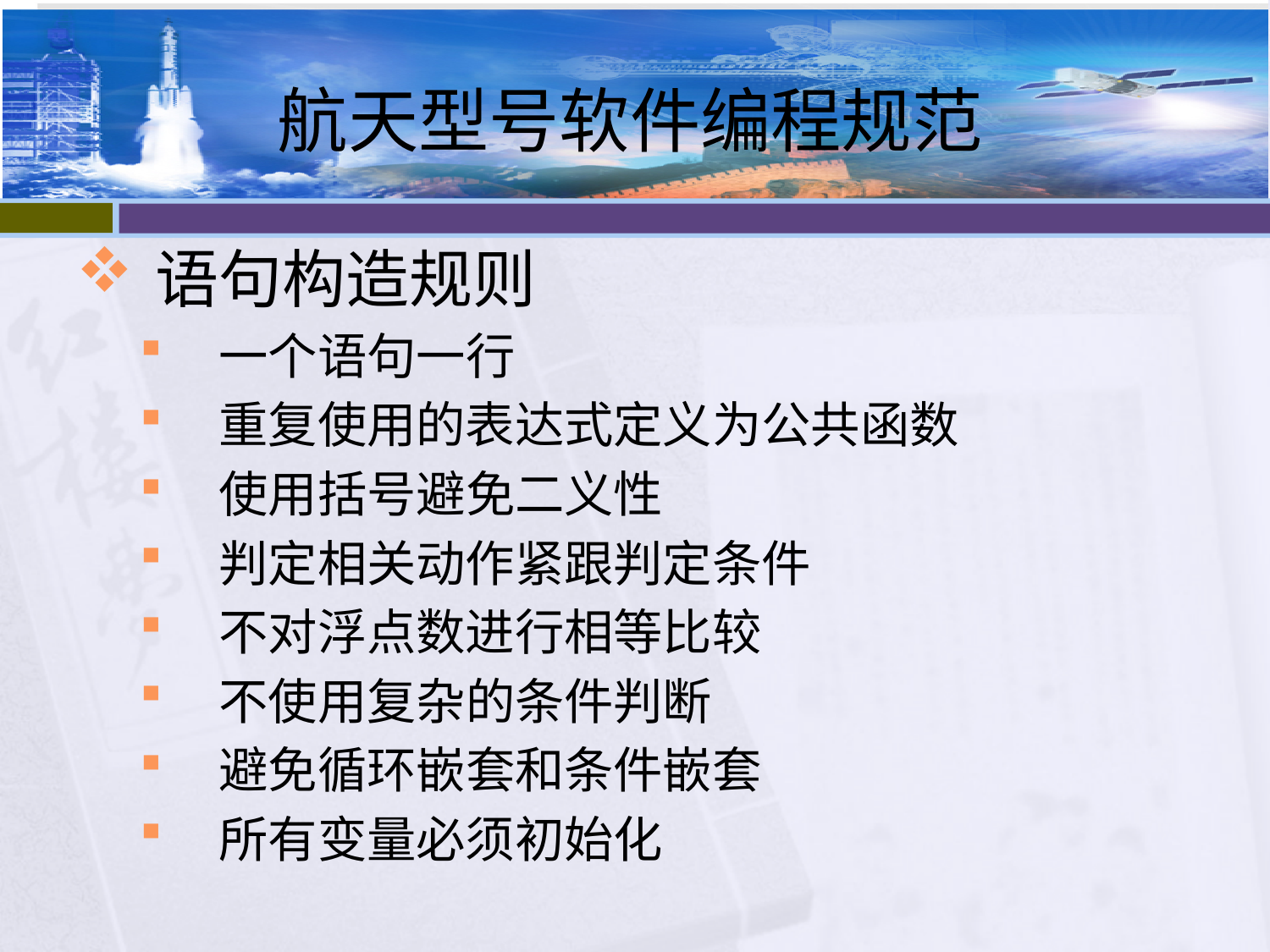

# 航天型号软件编程规范

语句构造规则
一个语句一行
重复使用的表达式定义为公共函数
使用括号避免二义性
判定相关动作紧跟判定条件
不对浮点数进行相等比较
不使用复杂的条件判断
避免循环嵌套和条件嵌套
所有变量必须初始化